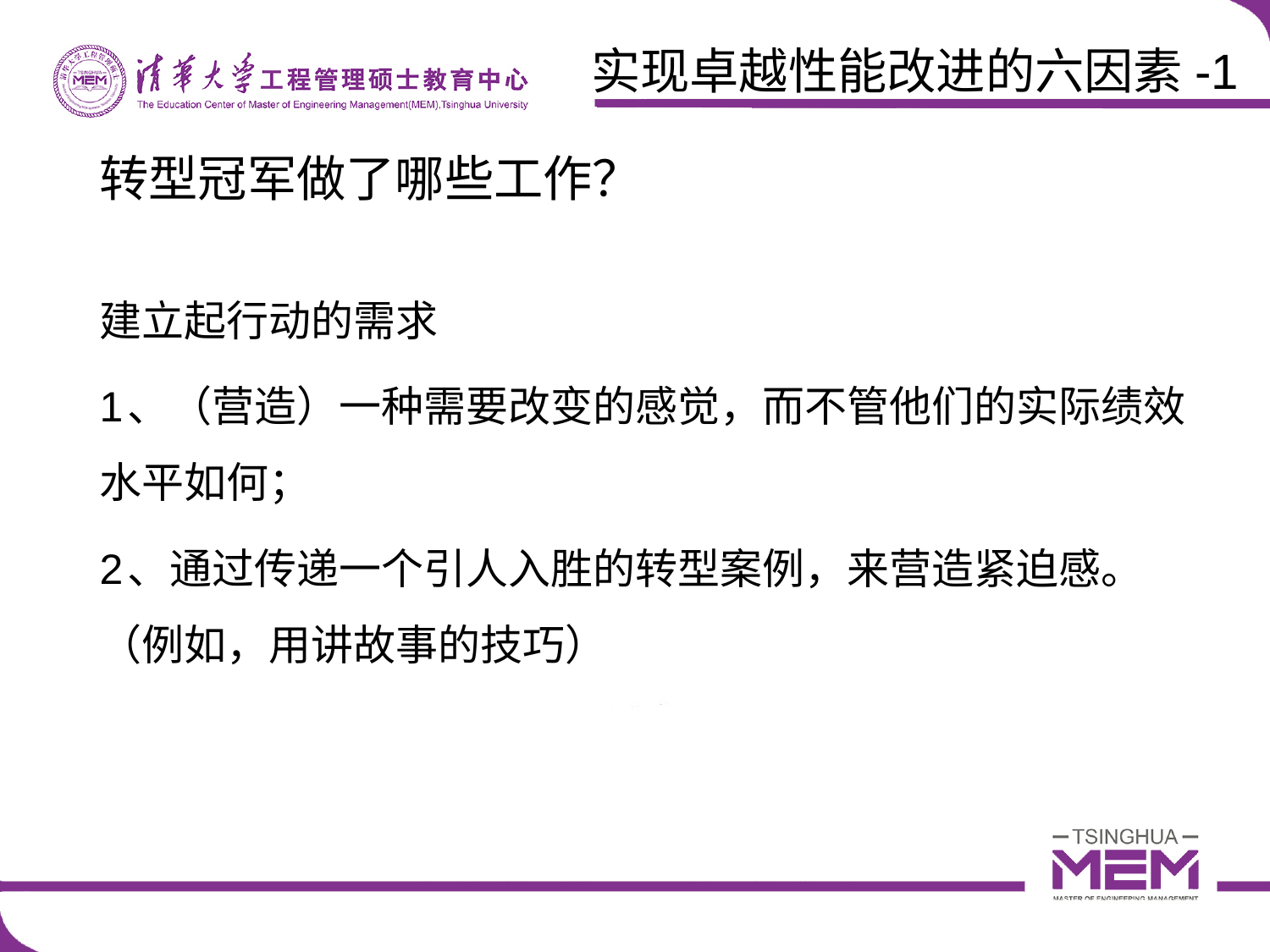

# 实现卓越性能改进的六因素-1
转型冠军做了哪些工作？
建立起行动的需求
1、（营造）一种需要改变的感觉，而不管他们的实际绩效水平如何；
2、通过传递一个引人入胜的转型案例，来营造紧迫感。（例如，用讲故事的技巧）